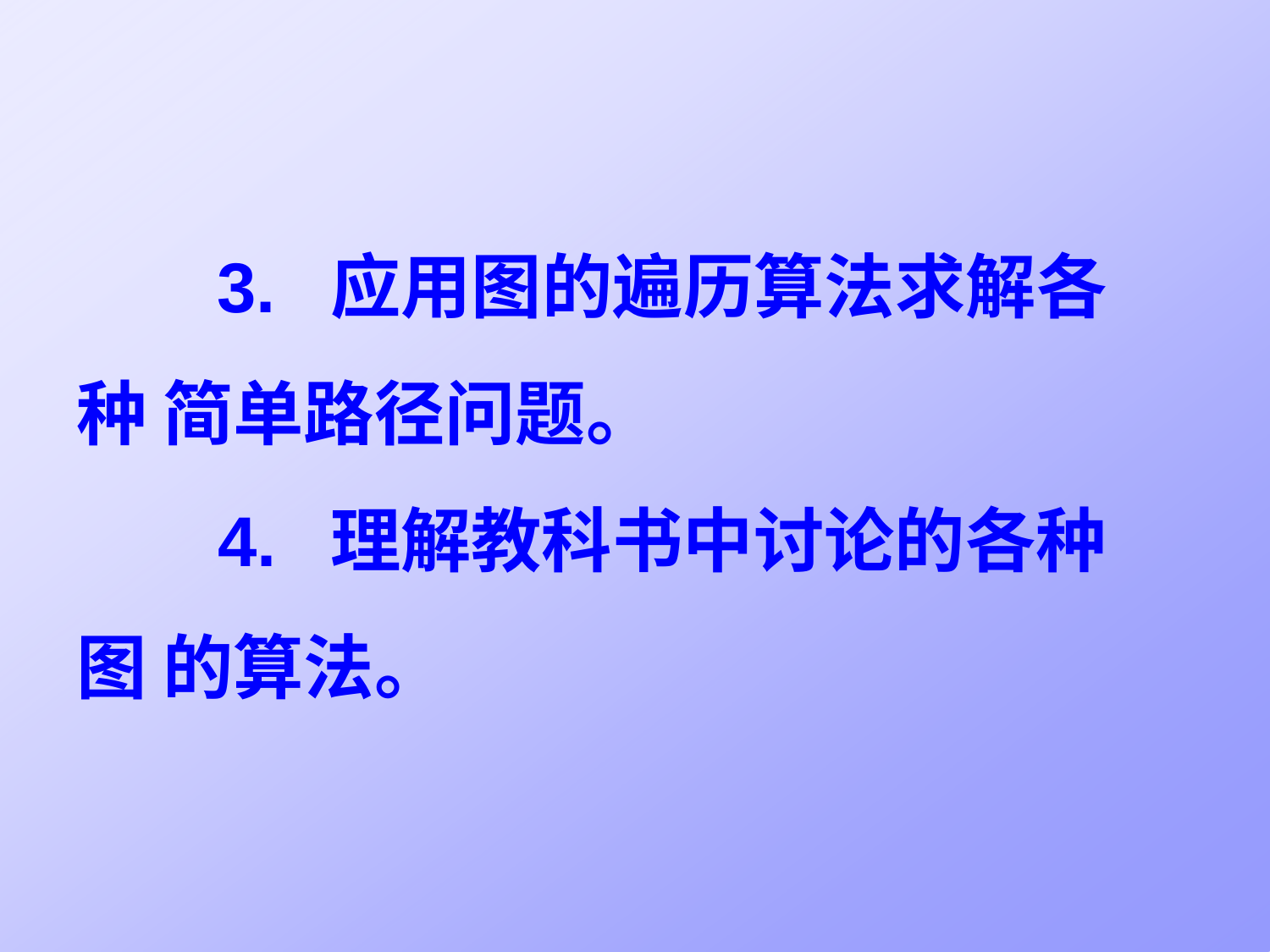

# 3.	应用图的遍历算法求解各种 简单路径问题。
4.	理解教科书中讨论的各种图 的算法。